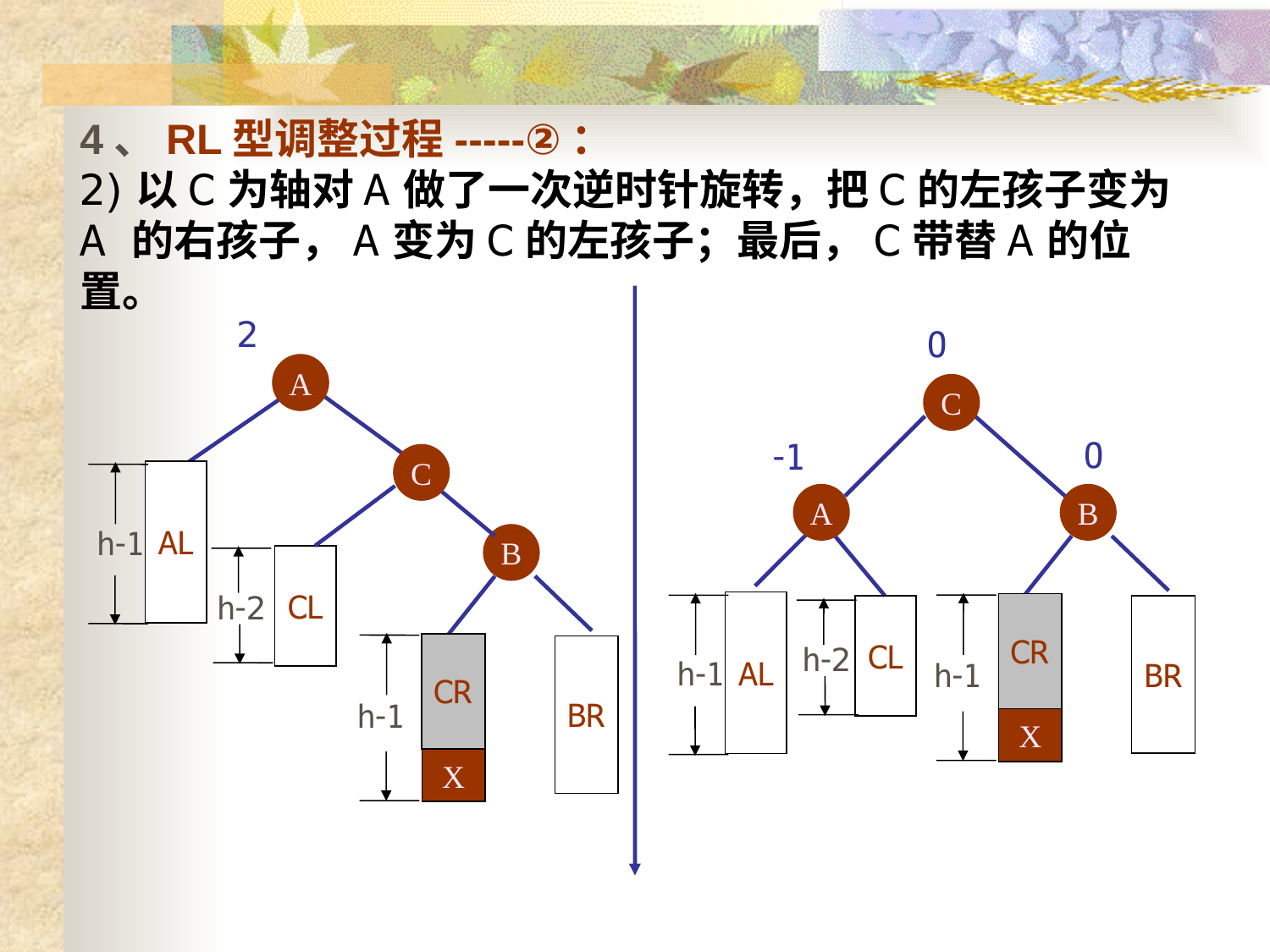

4、RL型调整过程-----②：
2)以C为轴对A做了一次逆时针旋转，把C的左孩子变为A 的右孩子，A变为C的左孩子；最后，C带替A的位置。

2
0
A
A
C

0
-1
C
AL

A
B
h-1
B

CL

h-2

AL

CR

CL
BR

h-2

CR

BR
h-1
h-1

h-1

X

X